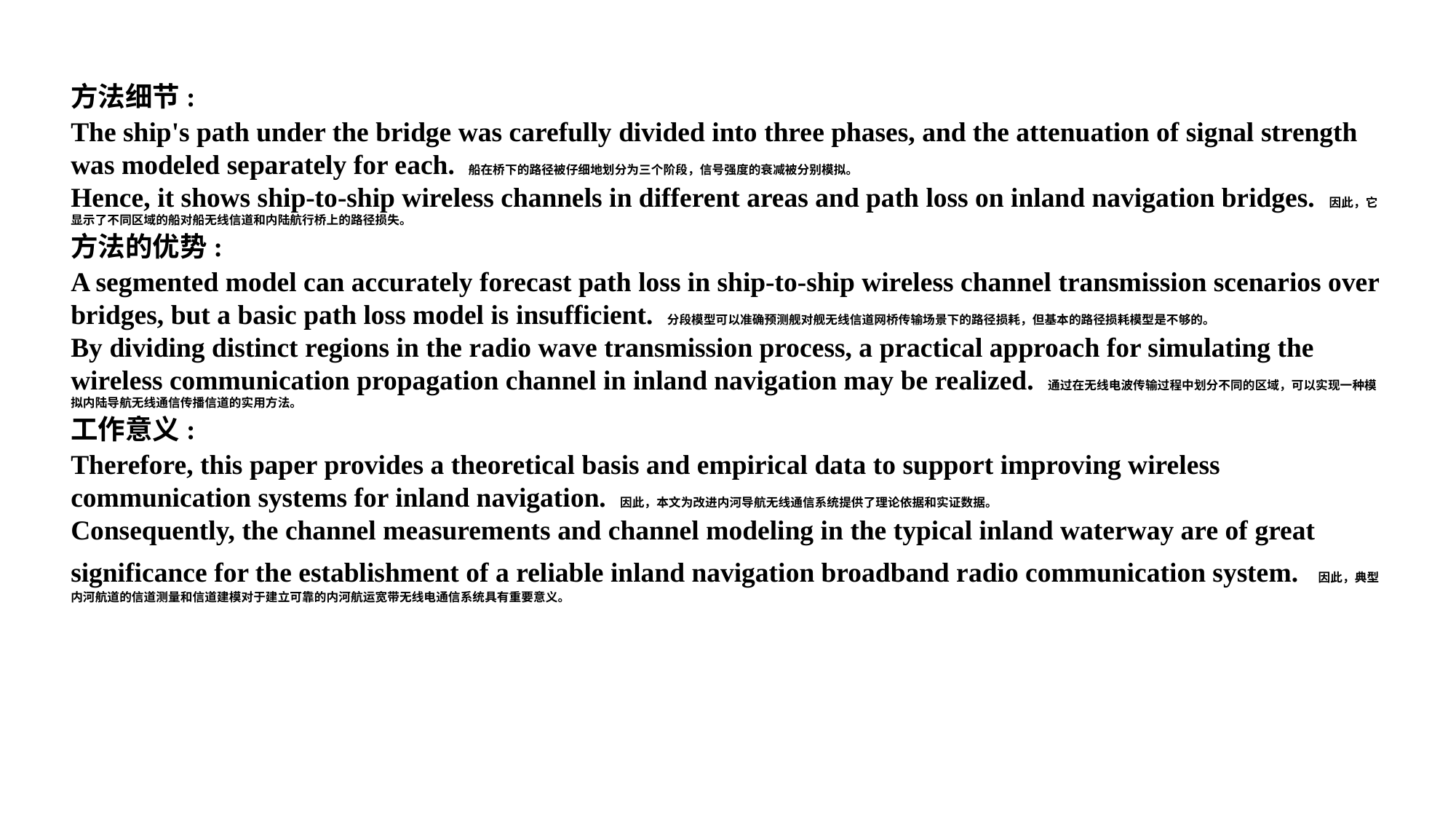

方法细节:
The ship's path under the bridge was carefully divided into three phases, and the attenuation of signal strength was modeled separately for each. 船在桥下的路径被仔细地划分为三个阶段，信号强度的衰减被分别模拟。
Hence, it shows ship-to-ship wireless channels in different areas and path loss on inland navigation bridges. 因此，它显示了不同区域的船对船无线信道和内陆航行桥上的路径损失。
方法的优势:
A segmented model can accurately forecast path loss in ship-to-ship wireless channel transmission scenarios over bridges, but a basic path loss model is insufficient. 分段模型可以准确预测舰对舰无线信道网桥传输场景下的路径损耗，但基本的路径损耗模型是不够的。
By dividing distinct regions in the radio wave transmission process, a practical approach for simulating the wireless communication propagation channel in inland navigation may be realized. 通过在无线电波传输过程中划分不同的区域，可以实现一种模拟内陆导航无线通信传播信道的实用方法。
工作意义:
Therefore, this paper provides a theoretical basis and empirical data to support improving wireless communication systems for inland navigation. 因此，本文为改进内河导航无线通信系统提供了理论依据和实证数据。
Consequently, the channel measurements and channel modeling in the typical inland waterway are of great significance for the establishment of a reliable inland navigation broadband radio communication system. 因此，典型内河航道的信道测量和信道建模对于建立可靠的内河航运宽带无线电通信系统具有重要意义。